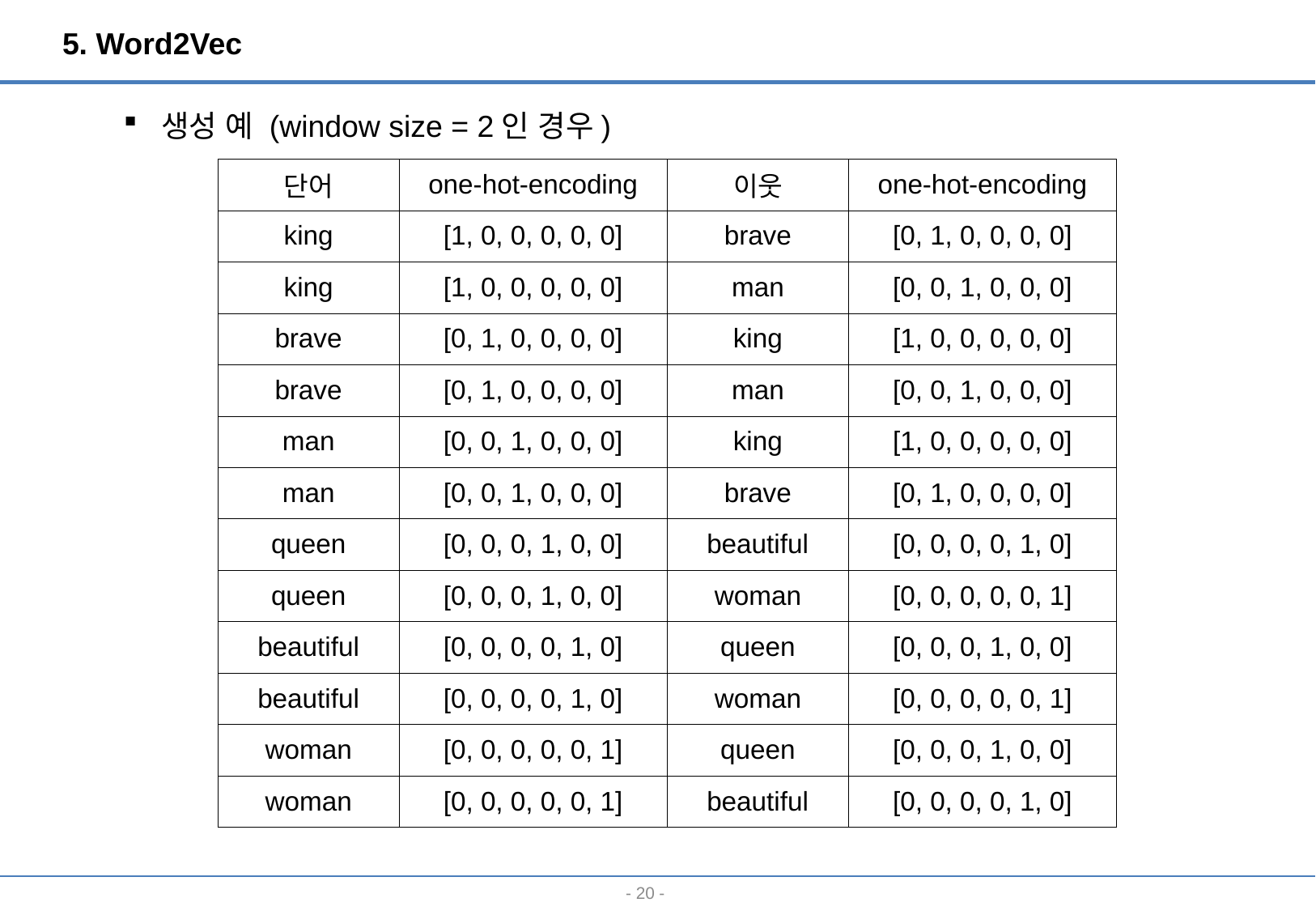

5. Word2Vec
생성 예 (window size = 2인 경우)
| 단어 | one-hot-encoding | 이웃 | one-hot-encoding |
| --- | --- | --- | --- |
| king | [1, 0, 0, 0, 0, 0] | brave | [0, 1, 0, 0, 0, 0] |
| king | [1, 0, 0, 0, 0, 0] | man | [0, 0, 1, 0, 0, 0] |
| brave | [0, 1, 0, 0, 0, 0] | king | [1, 0, 0, 0, 0, 0] |
| brave | [0, 1, 0, 0, 0, 0] | man | [0, 0, 1, 0, 0, 0] |
| man | [0, 0, 1, 0, 0, 0] | king | [1, 0, 0, 0, 0, 0] |
| man | [0, 0, 1, 0, 0, 0] | brave | [0, 1, 0, 0, 0, 0] |
| queen | [0, 0, 0, 1, 0, 0] | beautiful | [0, 0, 0, 0, 1, 0] |
| queen | [0, 0, 0, 1, 0, 0] | woman | [0, 0, 0, 0, 0, 1] |
| beautiful | [0, 0, 0, 0, 1, 0] | queen | [0, 0, 0, 1, 0, 0] |
| beautiful | [0, 0, 0, 0, 1, 0] | woman | [0, 0, 0, 0, 0, 1] |
| woman | [0, 0, 0, 0, 0, 1] | queen | [0, 0, 0, 1, 0, 0] |
| woman | [0, 0, 0, 0, 0, 1] | beautiful | [0, 0, 0, 0, 1, 0] |
- 20 -